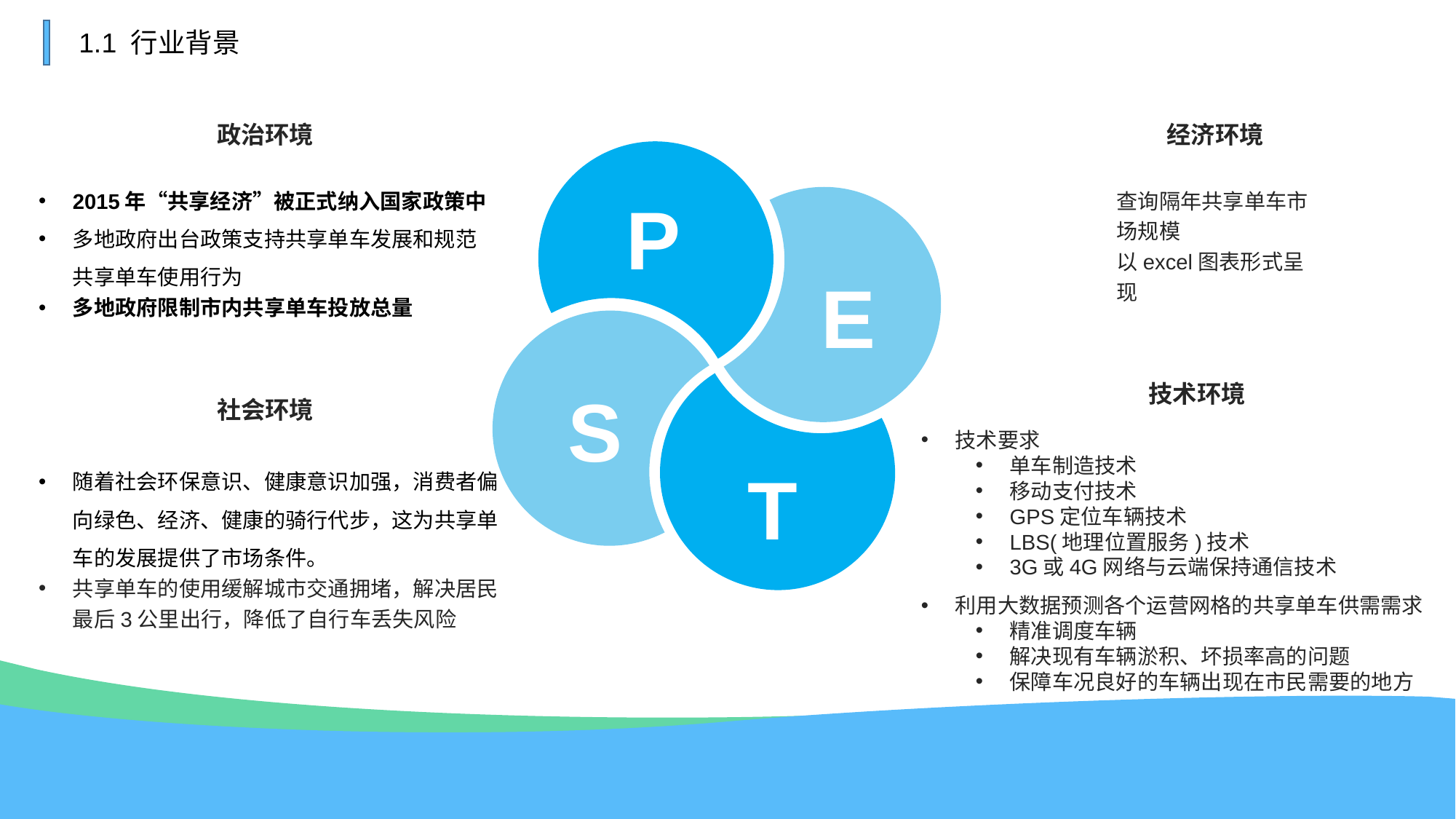

1.1 行业背景
政治环境
经济环境

P

E

S
T

2015年“共享经济”被正式纳入国家政策中
多地政府出台政策支持共享单车发展和规范共享单车使用行为
多地政府限制市内共享单车投放总量
查询隔年共享单车市场规模
以excel图表形式呈现
技术环境
社会环境
技术要求
单车制造技术
移动支付技术
GPS定位车辆技术
LBS(地理位置服务)技术
3G或4G网络与云端保持通信技术
利用大数据预测各个运营网格的共享单车供需需求
精准调度车辆
解决现有车辆淤积、坏损率高的问题
保障车况良好的车辆出现在市民需要的地方

随着社会环保意识、健康意识加强，消费者偏向绿色、经济、健康的骑行代步，这为共享单车的发展提供了市场条件。
共享单车的使用缓解城市交通拥堵，解决居民最后3公里出行，降低了自行车丢失风险